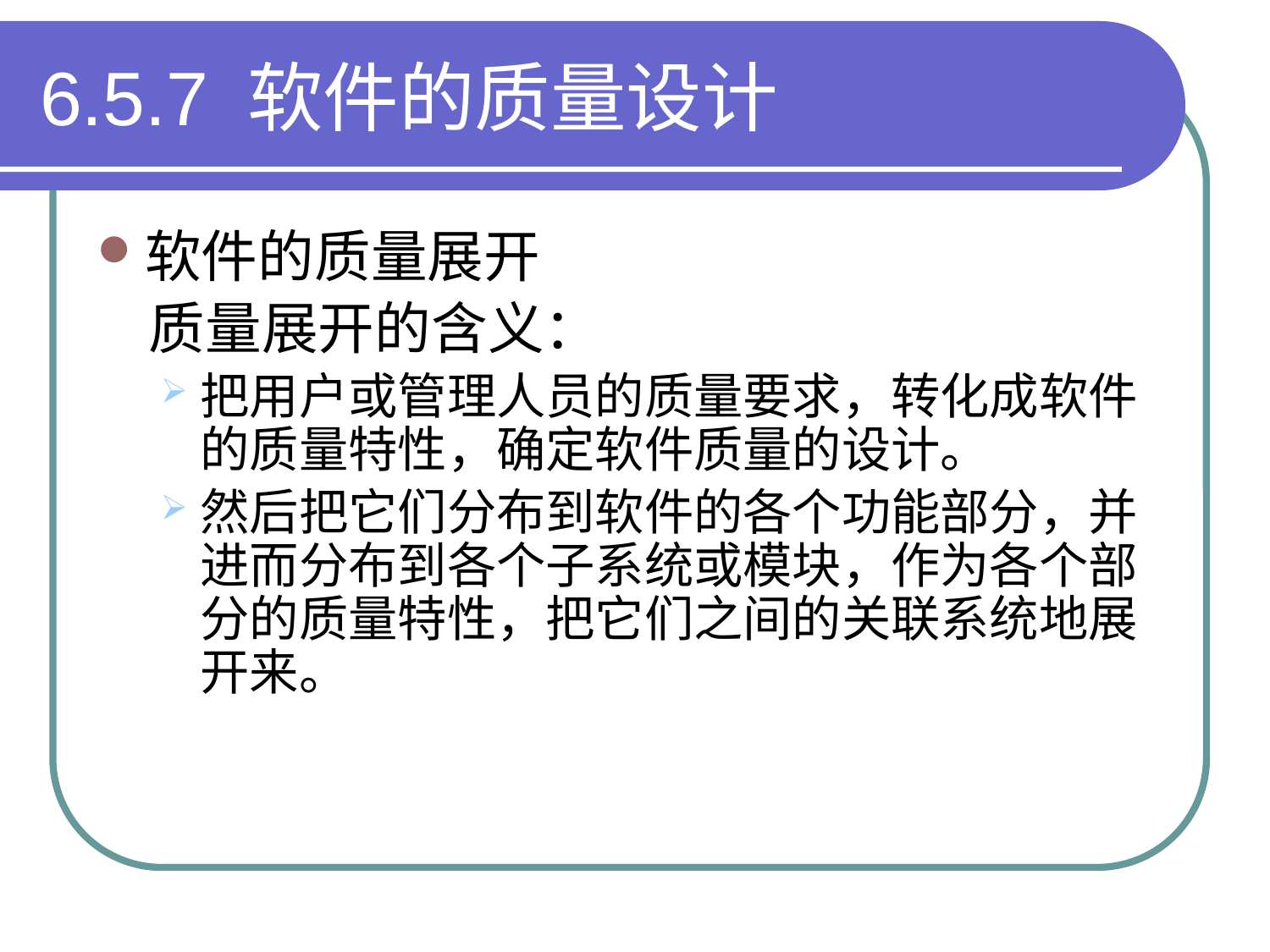

# 6.5.7 软件的质量设计
软件的质量展开
   质量展开的含义：
把用户或管理人员的质量要求，转化成软件的质量特性，确定软件质量的设计。
然后把它们分布到软件的各个功能部分，并进而分布到各个子系统或模块，作为各个部分的质量特性，把它们之间的关联系统地展开来。

99